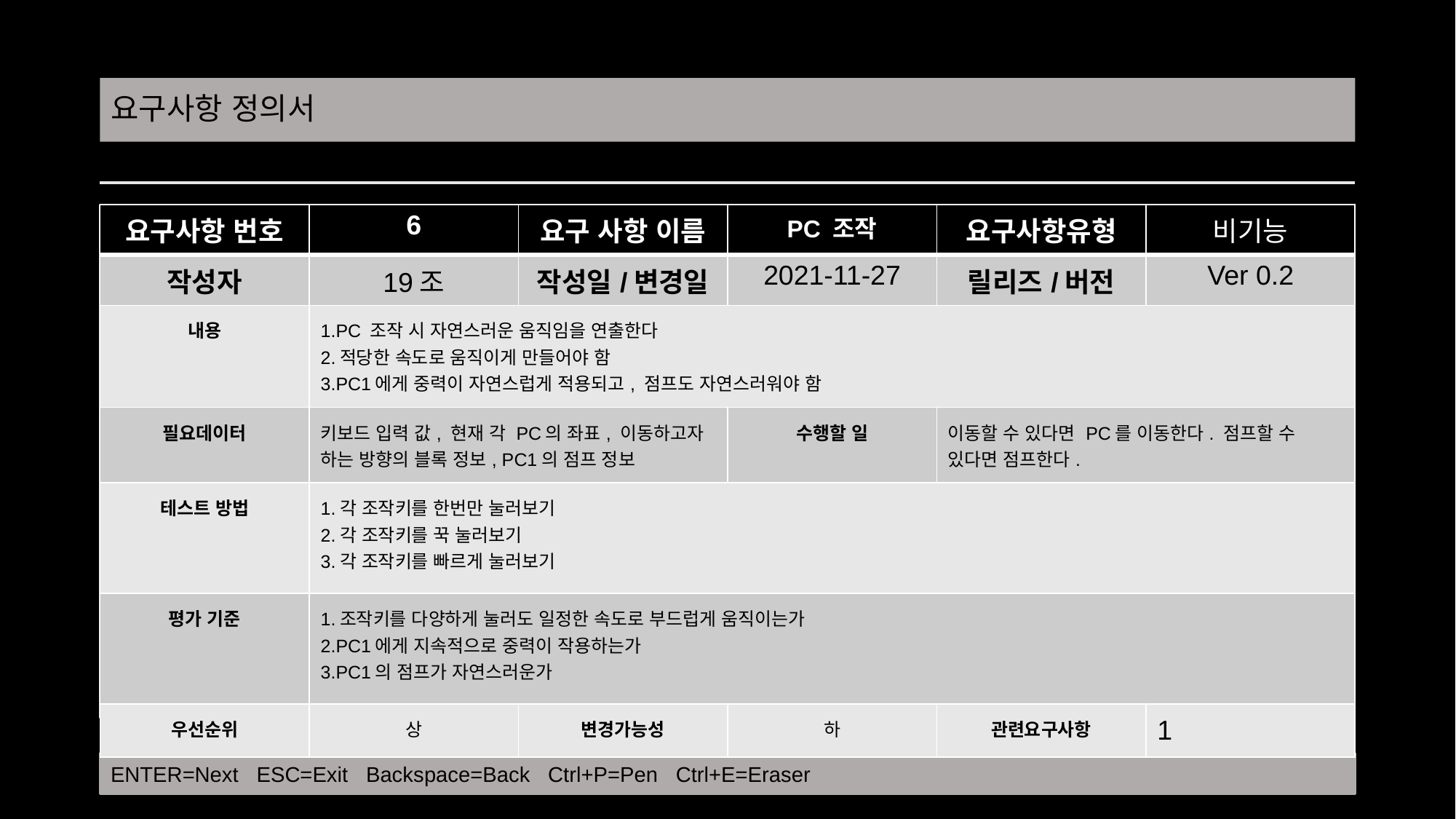

# 요구사항 정의서
| 요구사항 번호 | 6 | 요구 사항 이름 | PC 조작 | 요구사항유형 | 비기능 |
| --- | --- | --- | --- | --- | --- |
| 작성자 | 19조 | 작성일/변경일 | 2021-11-27 | 릴리즈/버전 | Ver 0.2 |
| 내용 | 1.PC 조작 시 자연스러운 움직임을 연출한다 2.적당한 속도로 움직이게 만들어야 함 3.PC1에게 중력이 자연스럽게 적용되고, 점프도 자연스러워야 함 |  |  |  |  |
| 필요데이터 | 키보드 입력 값, 현재 각 PC의 좌표, 이동하고자 하는 방향의 블록 정보, PC1의 점프 정보 |  | 수행할 일 | 이동할 수 있다면 PC를 이동한다. 점프할 수 있다면 점프한다. |  |
| 테스트 방법 | 1.각 조작키를 한번만 눌러보기 2.각 조작키를 꾹 눌러보기 3.각 조작키를 빠르게 눌러보기 |  |  |  |  |
| 평가 기준 | 1.조작키를 다양하게 눌러도 일정한 속도로 부드럽게 움직이는가 2.PC1에게 지속적으로 중력이 작용하는가 3.PC1의 점프가 자연스러운가 |  |  |  |  |
| 우선순위 | 상 | 변경가능성 | 하 | 관련요구사항 | 1 |